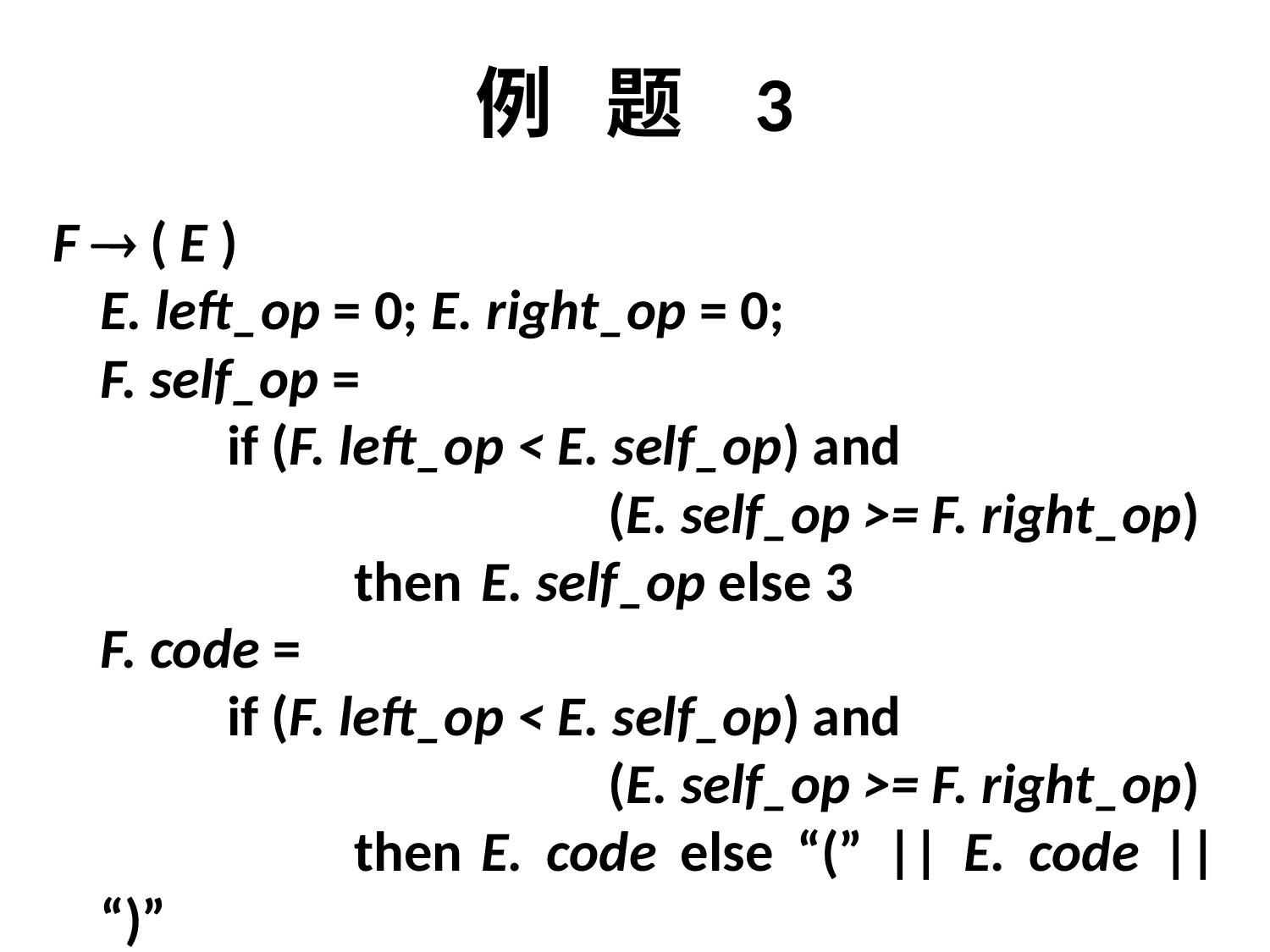

# 例   题   3
F → ( E )
	E. left_op = 0; E. right_op = 0;
	F. self_op =
		if (F. left_op < E. self_op) and
					(E. self_op >= F. right_op)
			then	E. self_op else 3
	F. code =
		if (F. left_op < E. self_op) and
					(E. self_op >= F. right_op)
			then	E. code else “(” || E. code || “)”